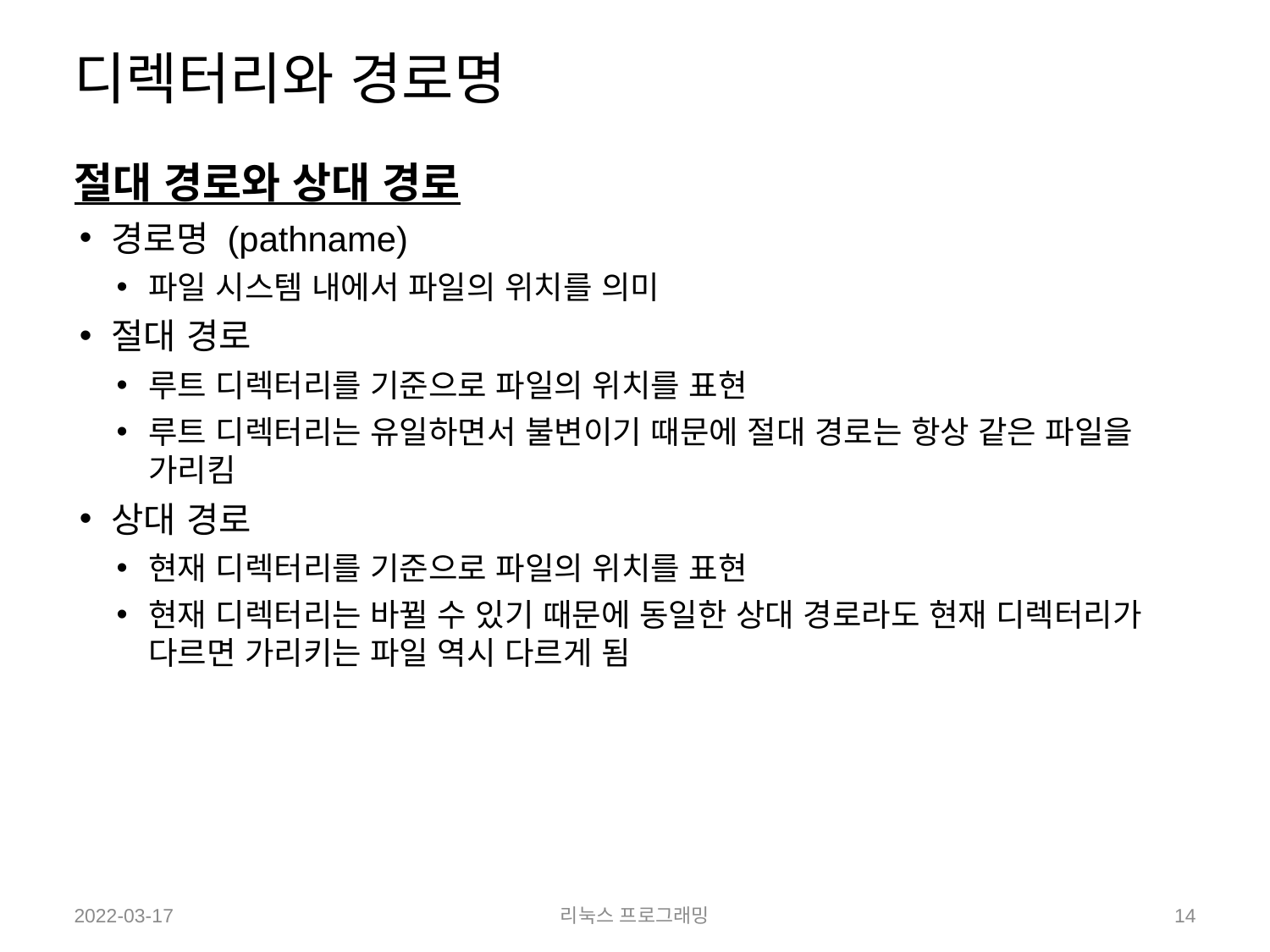

# 디렉터리와 경로명
절대 경로와 상대 경로
경로명 (pathname)
파일 시스템 내에서 파일의 위치를 의미
절대 경로
루트 디렉터리를 기준으로 파일의 위치를 표현
루트 디렉터리는 유일하면서 불변이기 때문에 절대 경로는 항상 같은 파일을 가리킴
상대 경로
현재 디렉터리를 기준으로 파일의 위치를 표현
현재 디렉터리는 바뀔 수 있기 때문에 동일한 상대 경로라도 현재 디렉터리가 다르면 가리키는 파일 역시 다르게 됨
2022-03-17
리눅스 프로그래밍
14